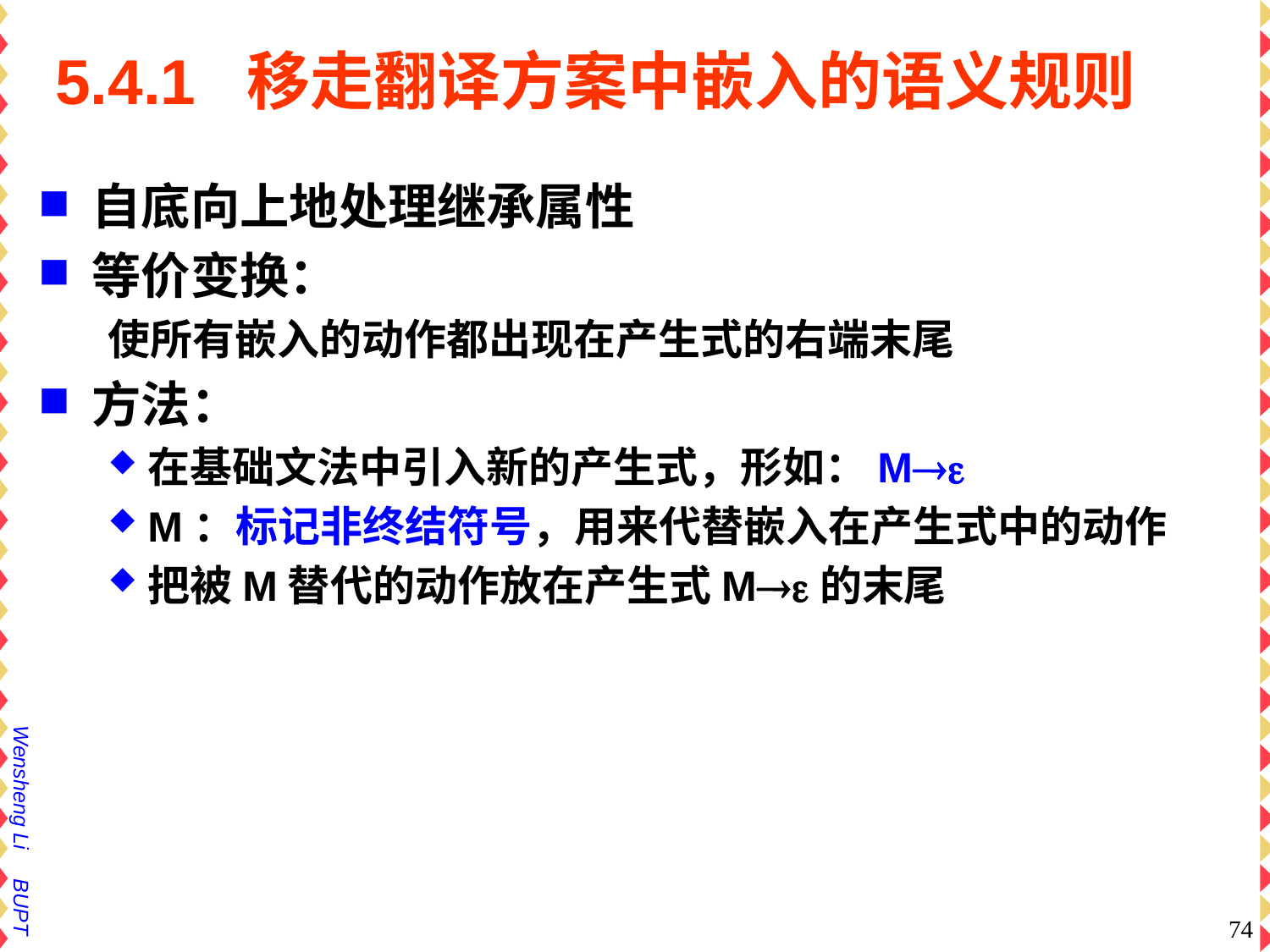

# 5.4.1  移走翻译方案中嵌入的语义规则
自底向上地处理继承属性
等价变换：
使所有嵌入的动作都出现在产生式的右端末尾
方法：
在基础文法中引入新的产生式，形如：M→ε
M：标记非终结符号，用来代替嵌入在产生式中的动作
把被M替代的动作放在产生式M→ε的末尾
74